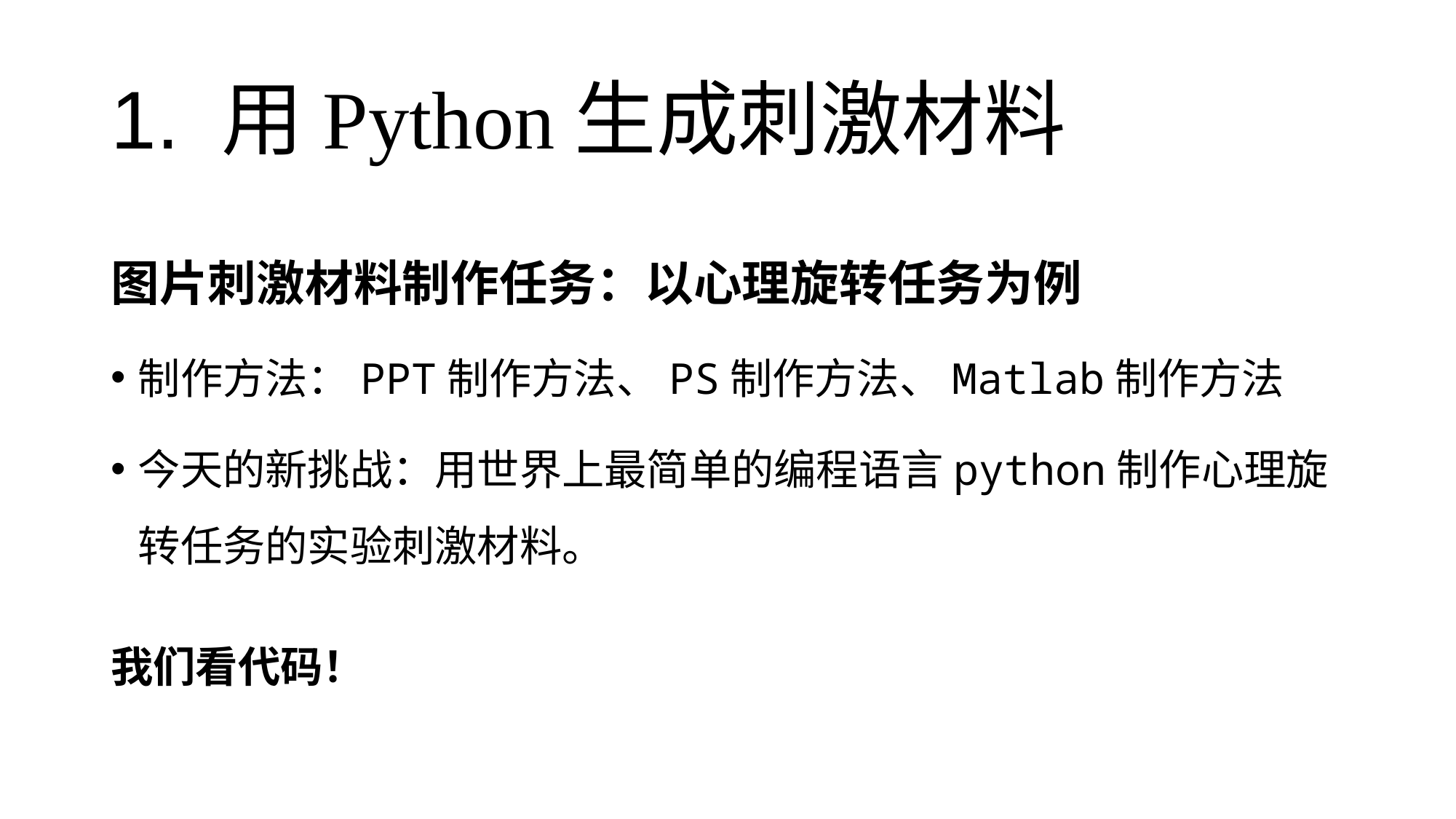

# 1. 用Python生成刺激材料
图片刺激材料制作任务：以心理旋转任务为例
制作方法：PPT制作方法、PS制作方法、Matlab制作方法
今天的新挑战：用世界上最简单的编程语言python制作心理旋转任务的实验刺激材料。

我们看代码！